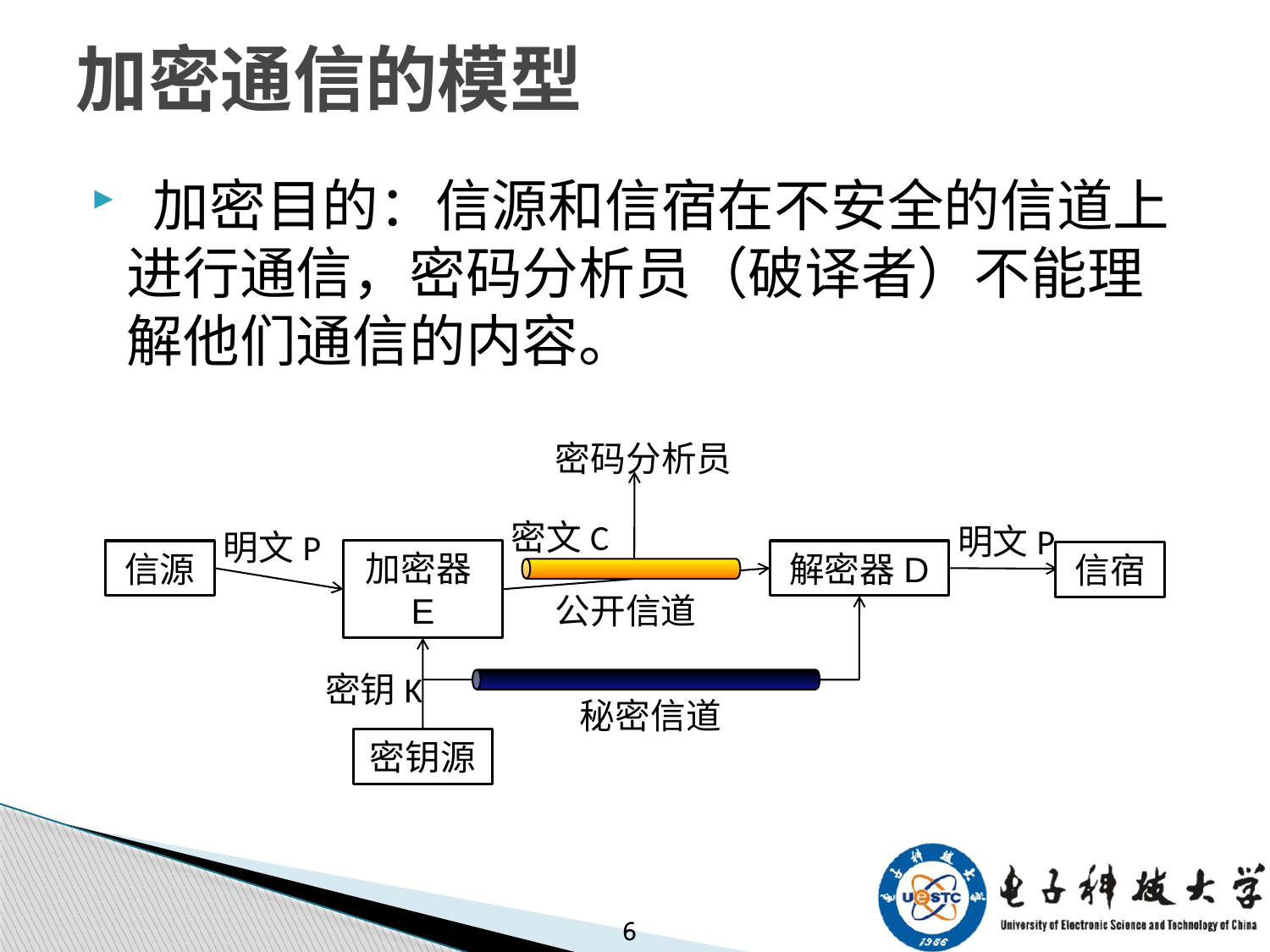

# 加密通信的模型
 加密目的：信源和信宿在不安全的信道上进行通信，密码分析员（破译者）不能理解他们通信的内容。
密码分析员

密文C
明文P
明文P
信源
加密器E
解密器D
信宿
公开信道
密钥K
秘密信道
密钥源
6